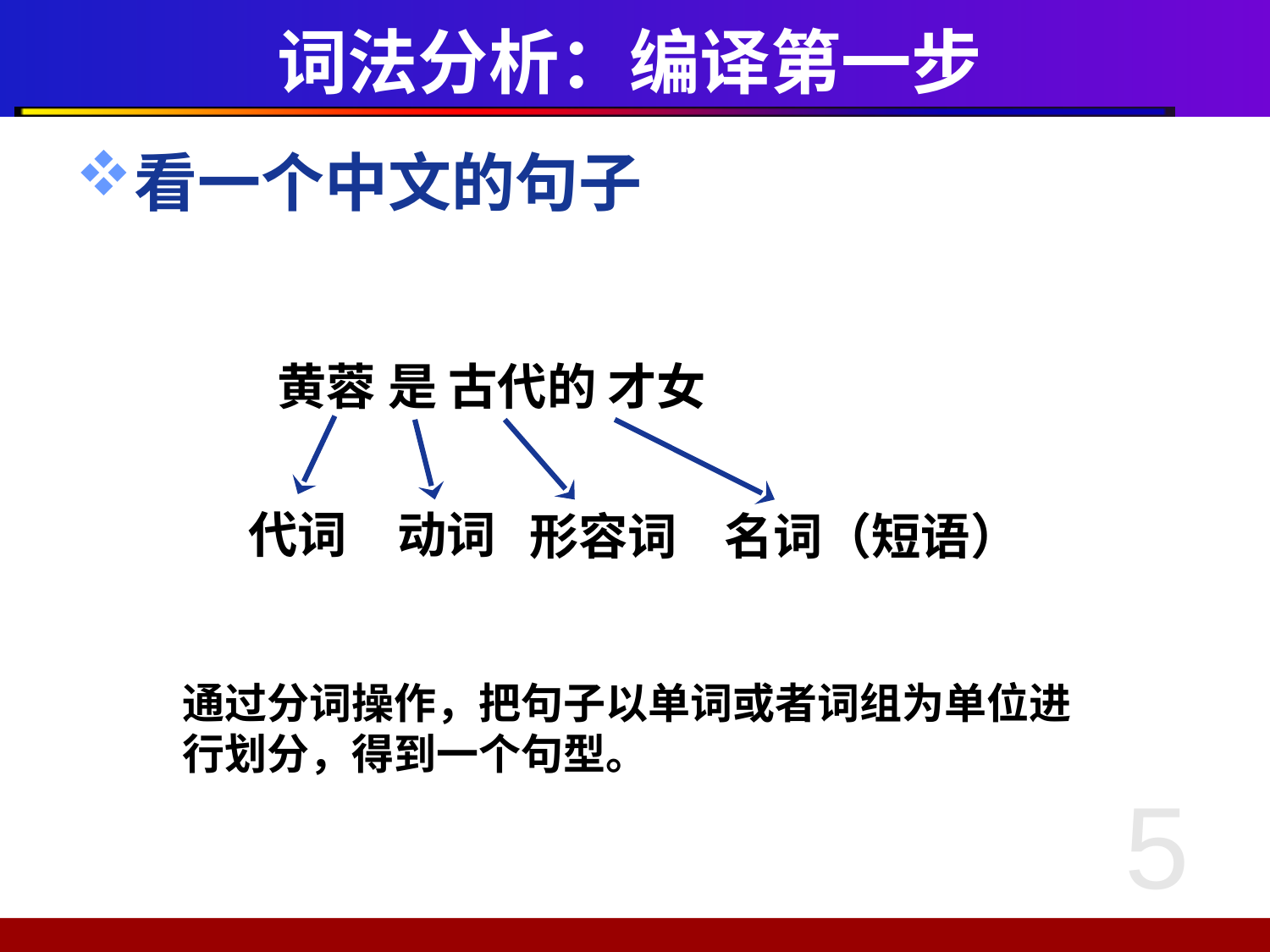

# 词法分析：编译第一步
看一个中文的句子
黄蓉
是
古代的
才女

代词
动词
形容词
名词（短语）
通过分词操作，把句子以单词或者词组为单位进行划分，得到一个句型。
5